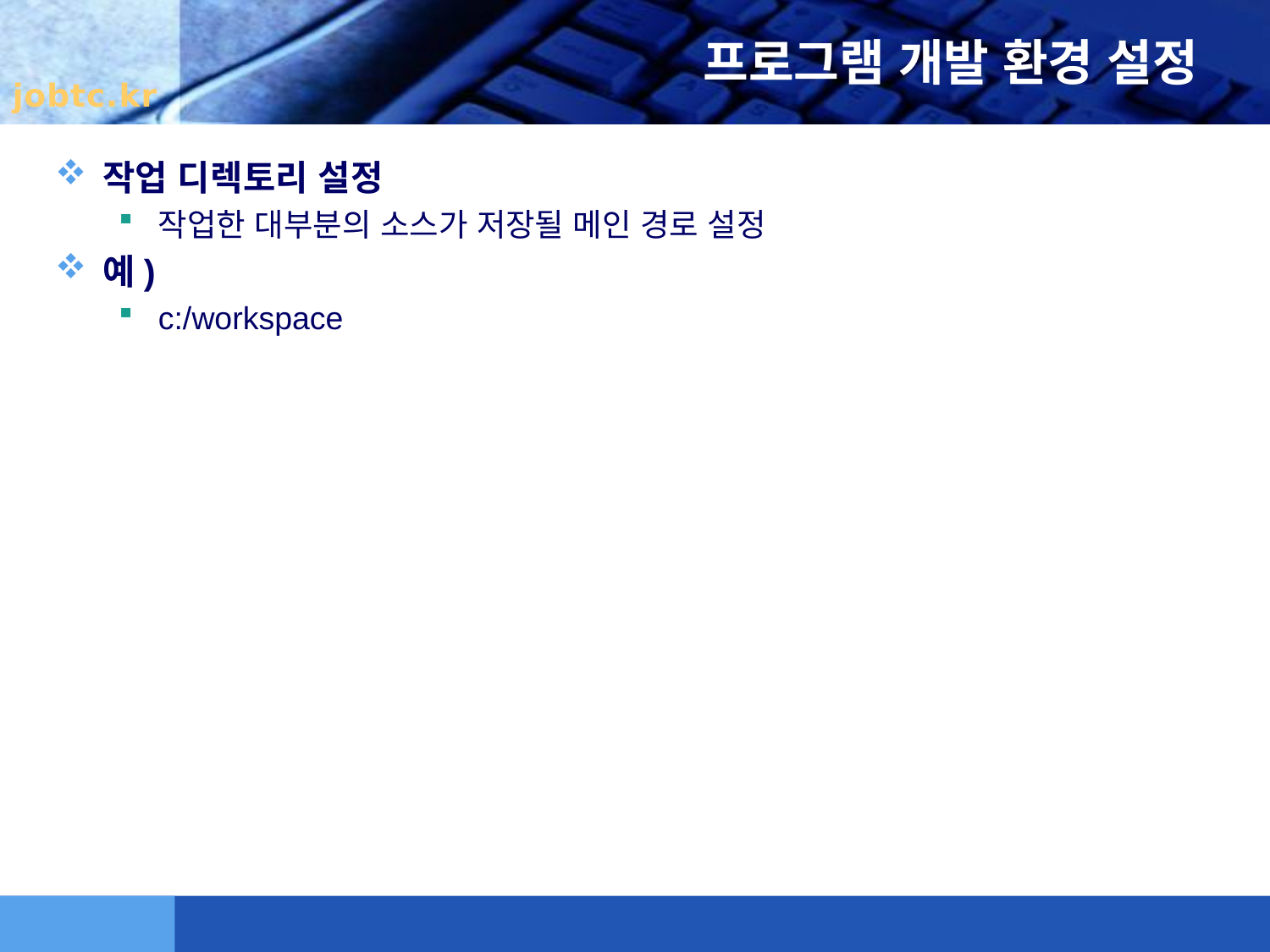

# 프로그램 개발 환경 설정
작업 디렉토리 설정
작업한 대부분의 소스가 저장될 메인 경로 설정
예)
c:/workspace